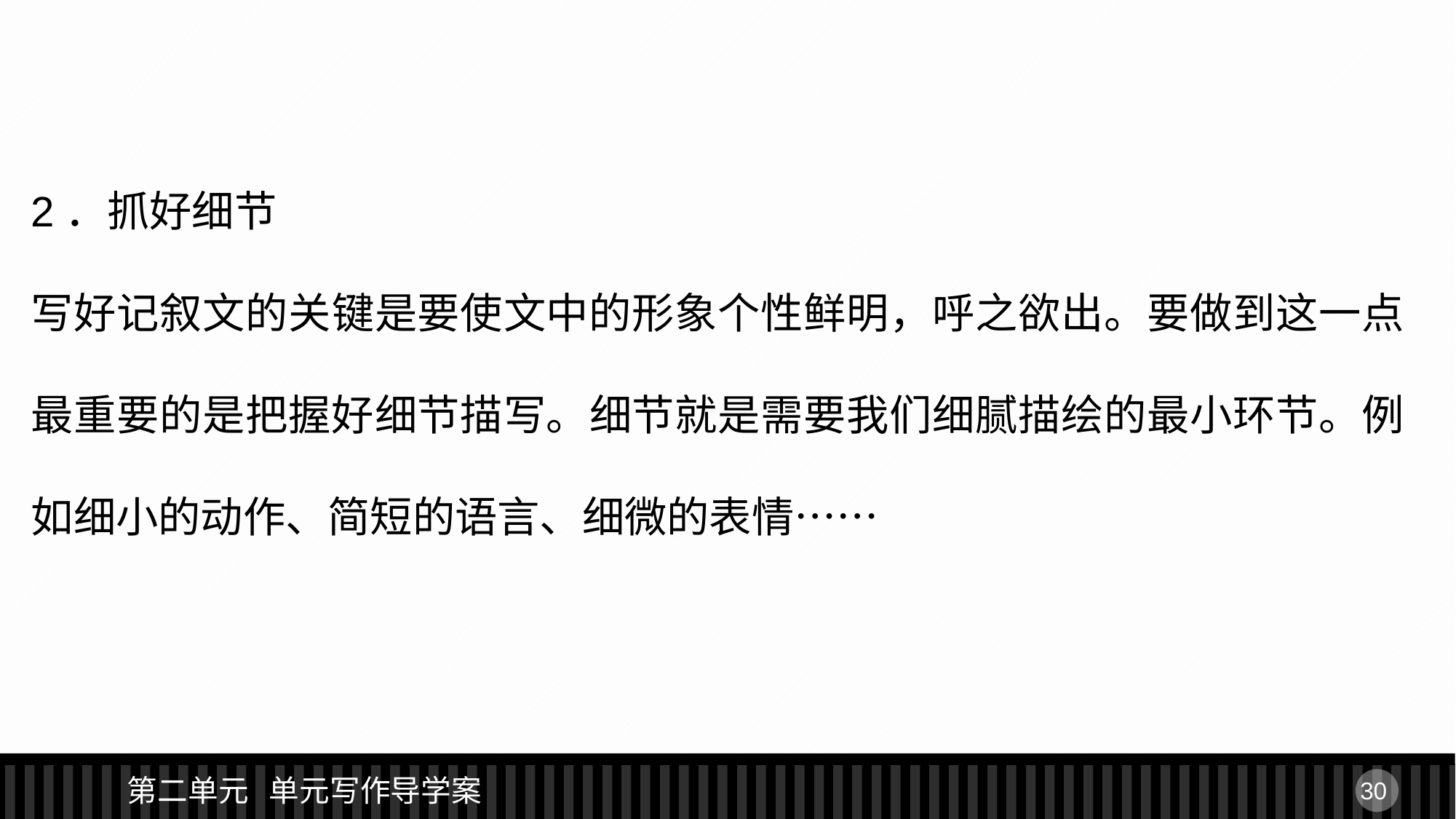

2．抓好细节
写好记叙文的关键是要使文中的形象个性鲜明，呼之欲出。要做到这一点最重要的是把握好细节描写。细节就是需要我们细腻描绘的最小环节。例如细小的动作、简短的语言、细微的表情……